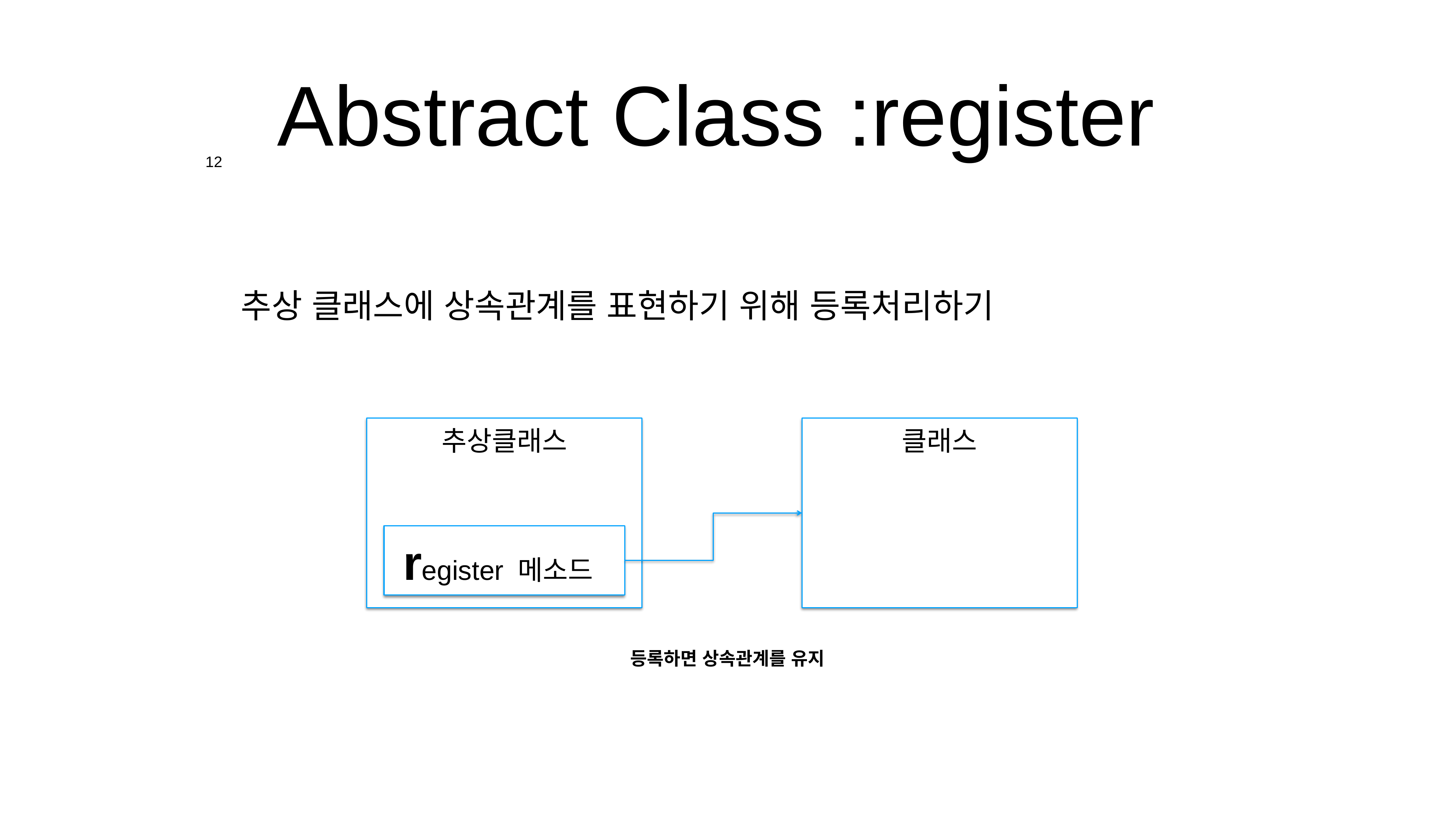

# Abstract Class :register
12
추상 클래스에 상속관계를 표현하기 위해 등록처리하기
추상클래스
클래스
 register 메소드
등록하면 상속관계를 유지